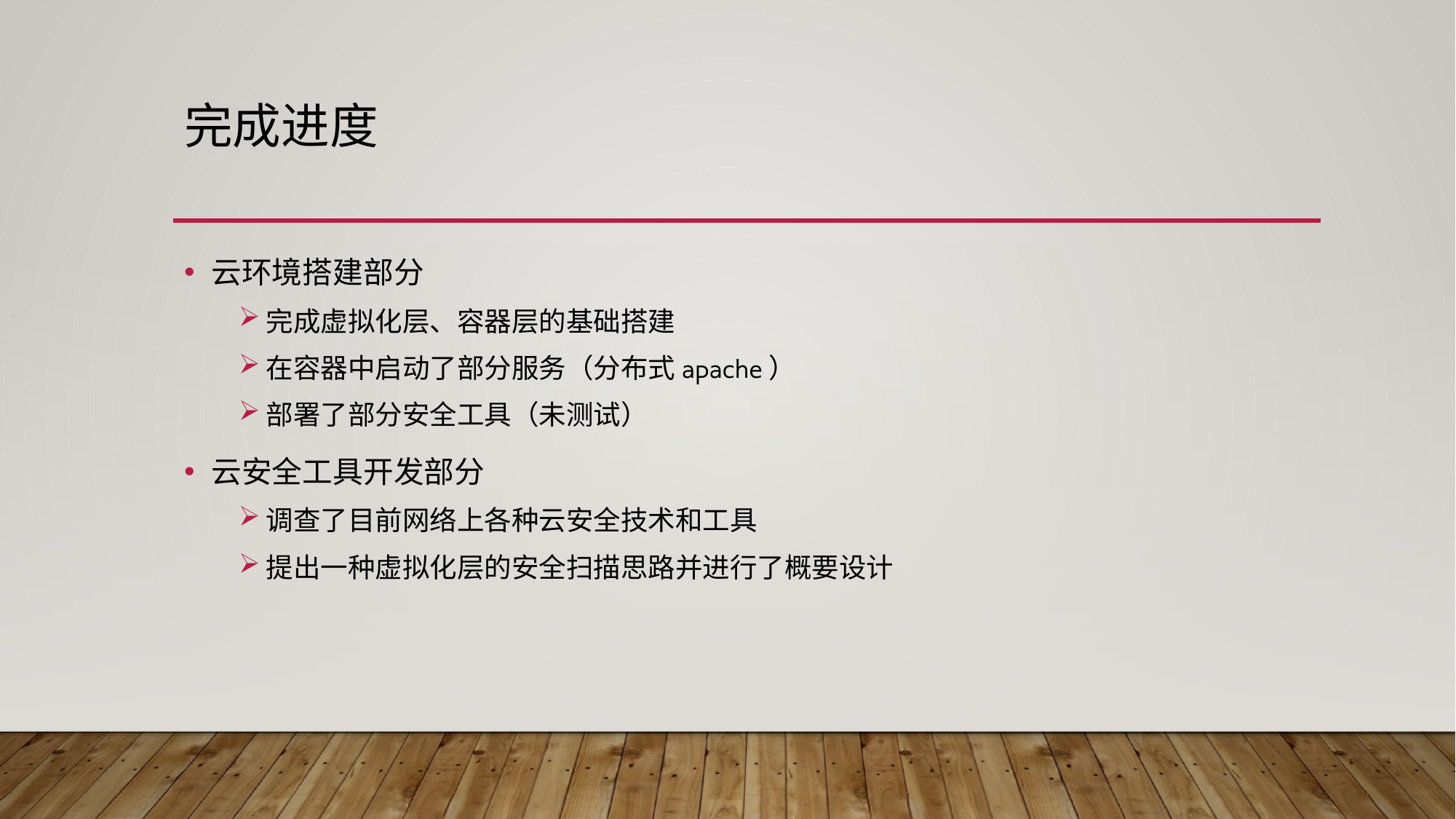

# 完成进度
云环境搭建部分
完成虚拟化层、容器层的基础搭建
在容器中启动了部分服务（分布式apache）
部署了部分安全工具（未测试）
云安全工具开发部分
调查了目前网络上各种云安全技术和工具
提出一种虚拟化层的安全扫描思路并进行了概要设计